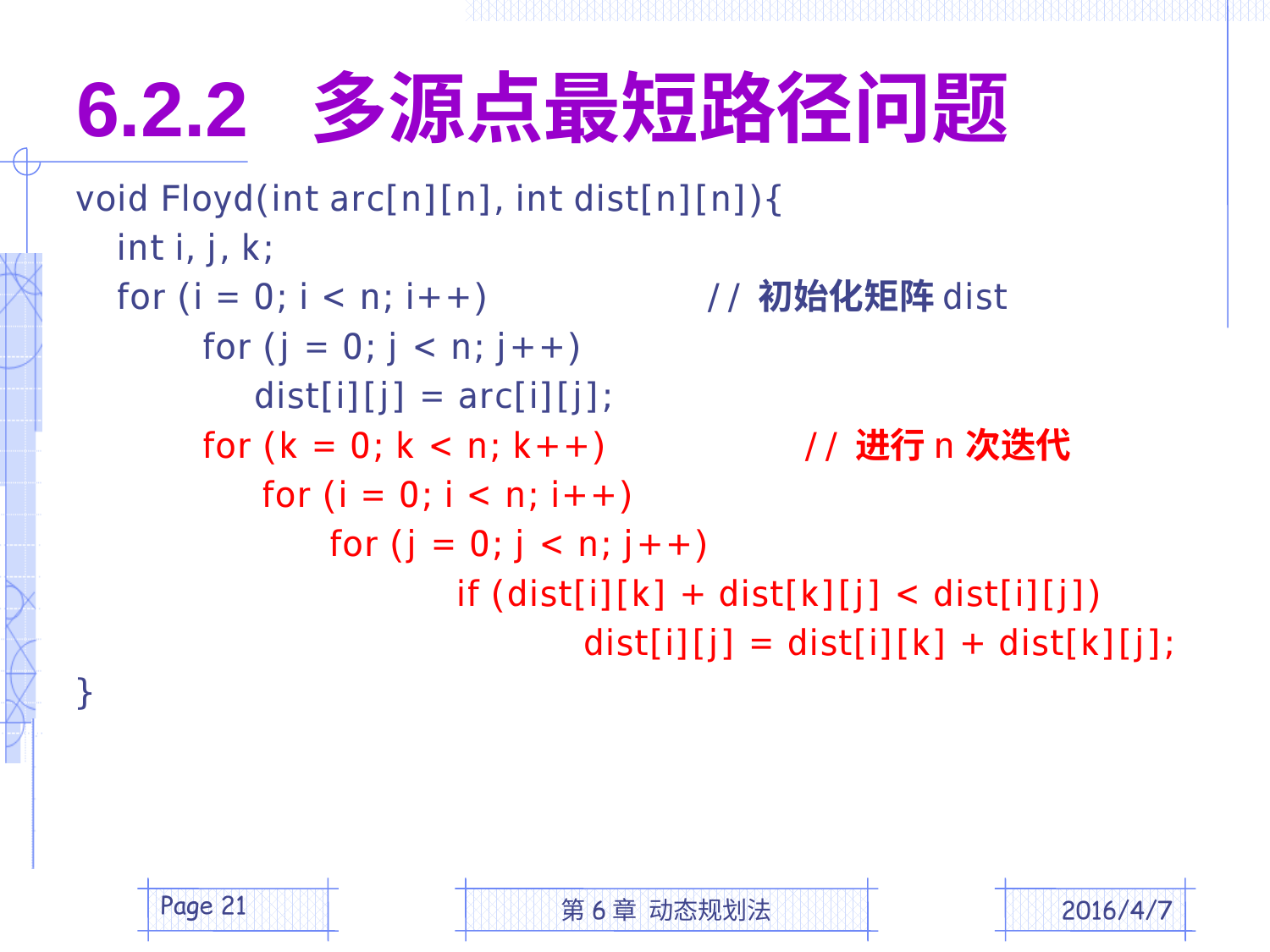

# 6.2.2  多源点最短路径问题
void Floyd(int arc[n][n], int dist[n][n]){
    int i, j, k;
    for (i = 0; i < n; i++)                     //初始化矩阵dist
	for (j = 0; j < n; j++)
	     dist[i][j] = arc[i][j];
	for (k = 0; k < n; k++)                   //进行n次迭代
                  for (i = 0; i < n; i++)
		for (j = 0; j < n; j++)
			if (dist[i][k] + dist[k][j] < dist[i][j])
				dist[i][j] = dist[i][k] + dist[k][j];
}
Page 21
第6章  动态规划法
2016/4/7